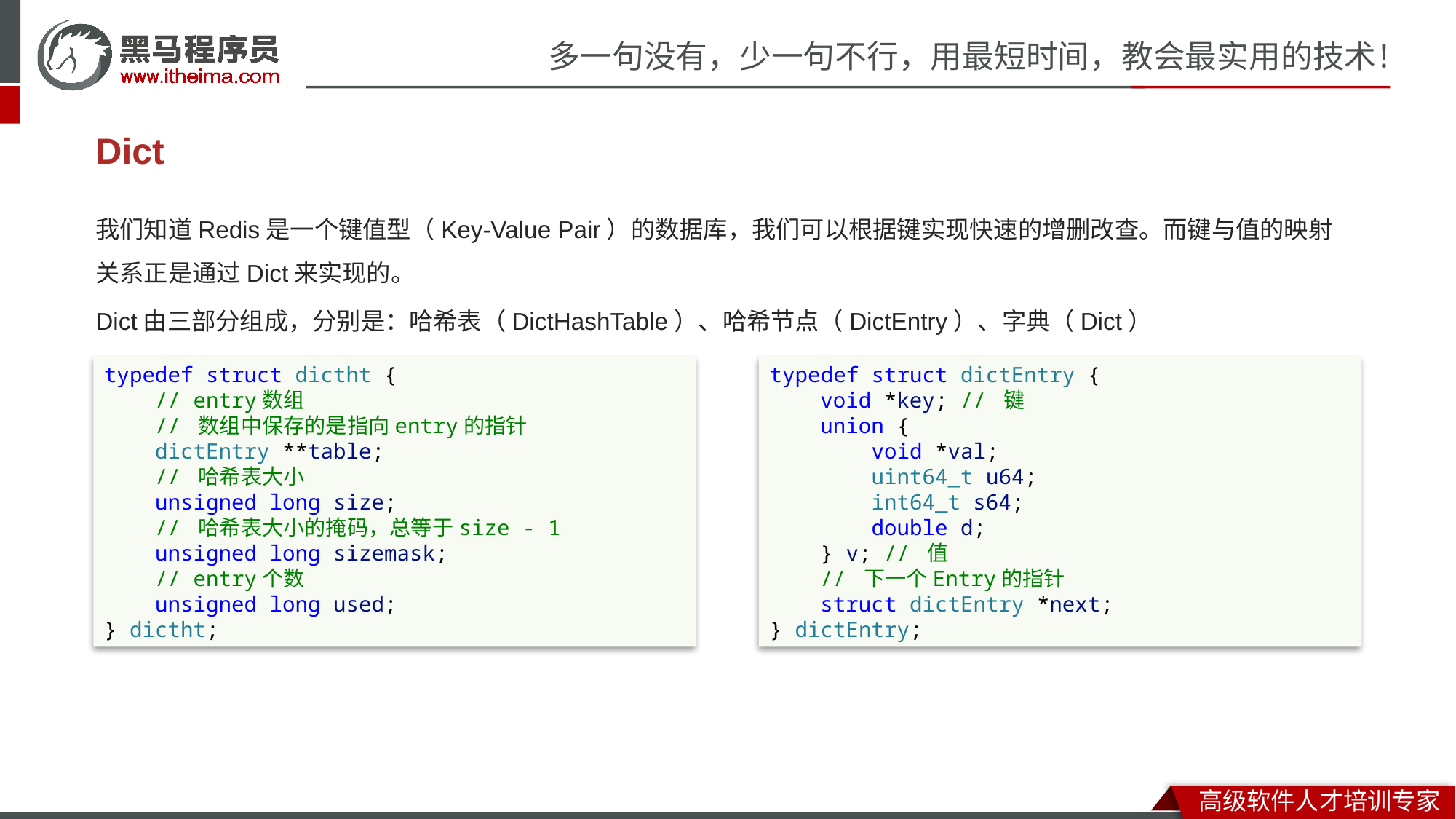

# Dict
我们知道Redis是一个键值型（Key-Value Pair）的数据库，我们可以根据键实现快速的增删改查。而键与值的映射关系正是通过Dict来实现的。
Dict由三部分组成，分别是：哈希表（DictHashTable）、哈希节点（DictEntry）、字典（Dict）
typedef struct dictEntry {
    void *key; // 键
    union {
        void *val;
        uint64_t u64;
        int64_t s64;
        double d;
    } v; // 值
    // 下一个Entry的指针
    struct dictEntry *next;
} dictEntry;
typedef struct dictht {
    // entry数组
    // 数组中保存的是指向entry的指针
    dictEntry **table;
    // 哈希表大小
    unsigned long size;
    // 哈希表大小的掩码，总等于size - 1
    unsigned long sizemask;
    // entry个数
    unsigned long used;
} dictht;